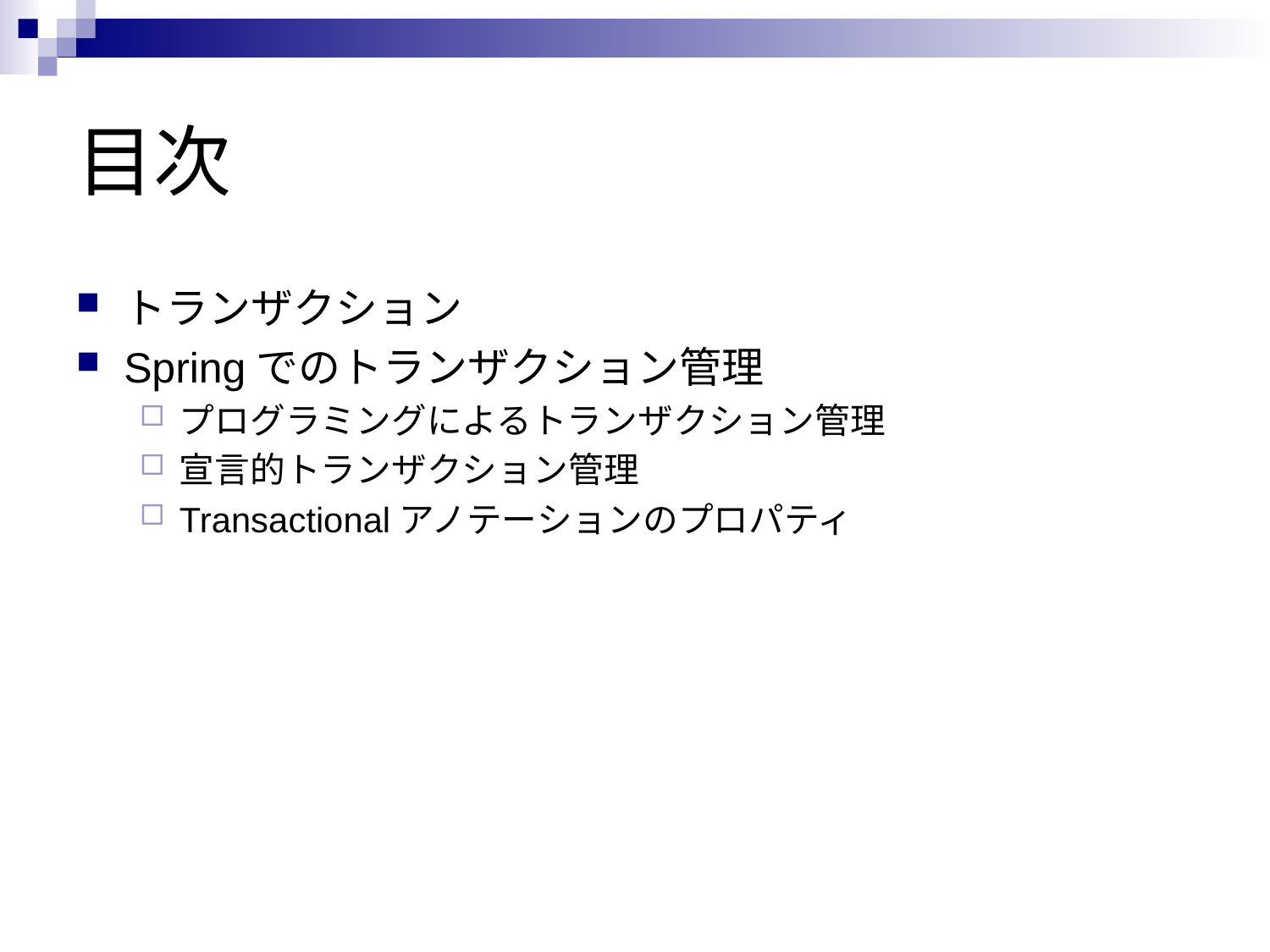

# 目次
トランザクション
Springでのトランザクション管理
プログラミングによるトランザクション管理
宣言的トランザクション管理
Transactionalアノテーションのプロパティ